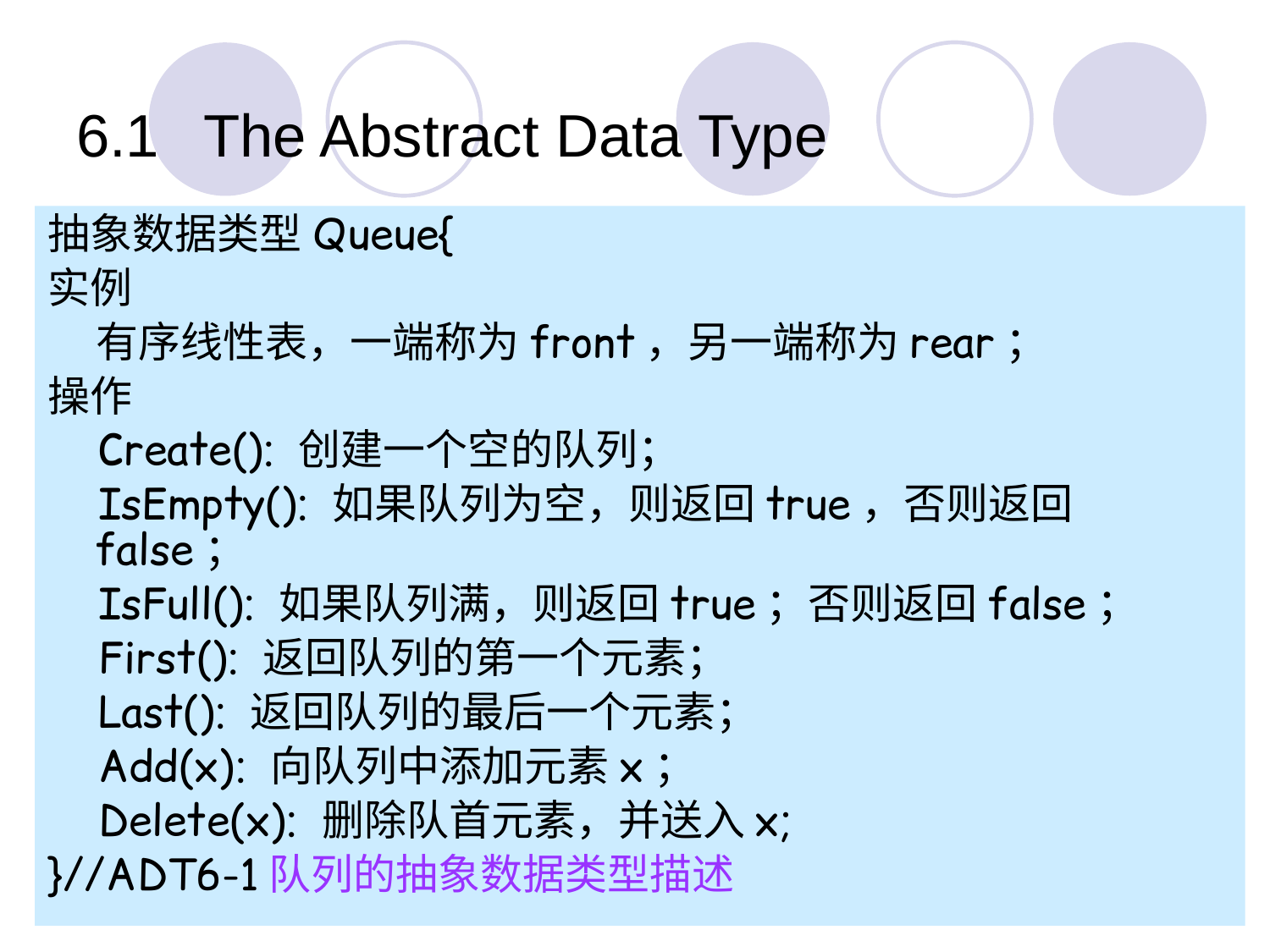

# 6.1	The Abstract Data Type
抽象数据类型Queue{
实例
    有序线性表，一端称为front，另一端称为rear；
操作
    Create(): 创建一个空的队列；
    IsEmpty(): 如果队列为空，则返回true，否则返回false；
    IsFull(): 如果队列满，则返回true；否则返回false；
    First(): 返回队列的第一个元素；
    Last(): 返回队列的最后一个元素；
    Add(x): 向队列中添加元素x；
    Delete(x): 删除队首元素，并送入x;
}//ADT6-1队列的抽象数据类型描述

4